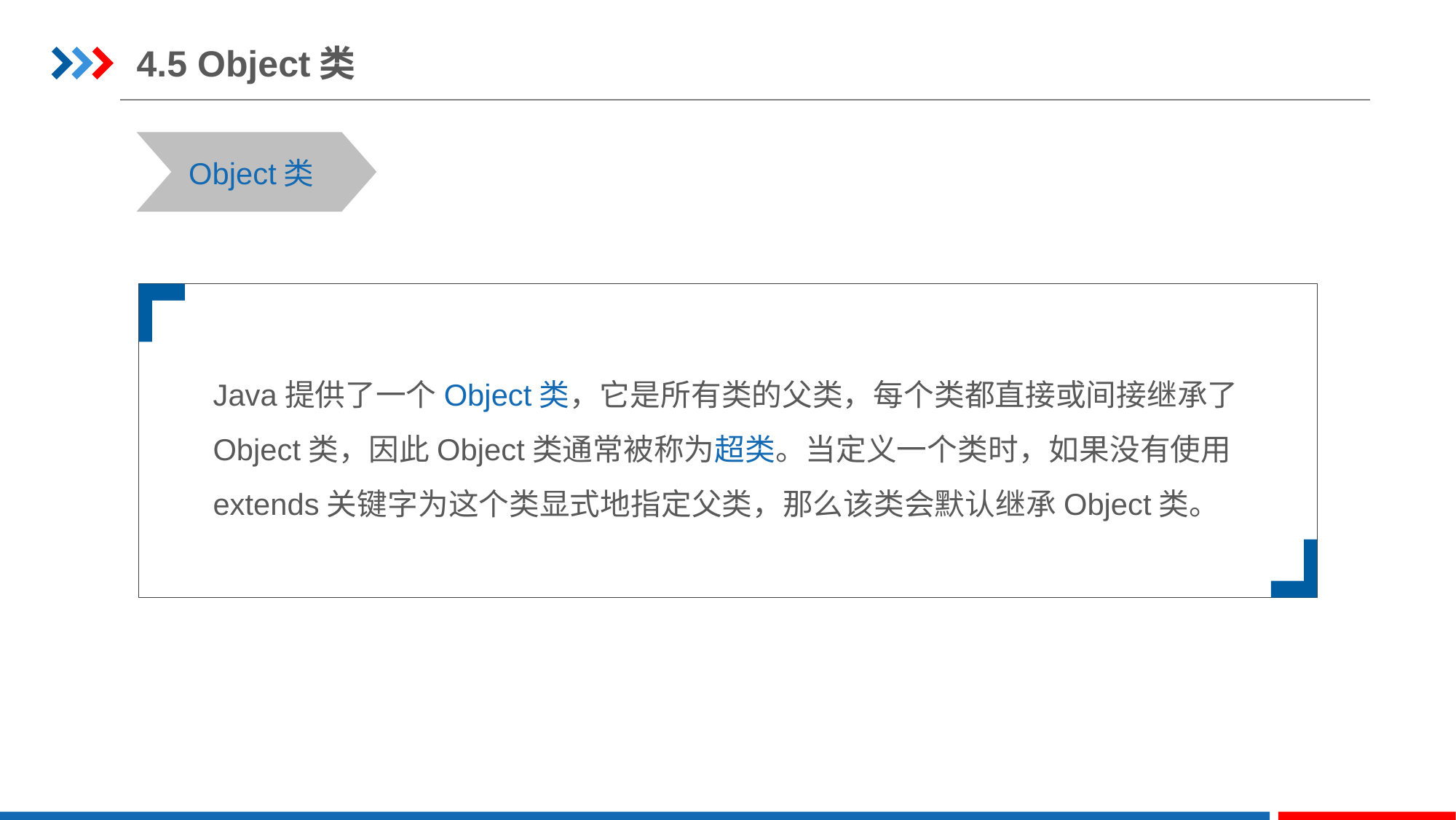

4.5 Object类

Object类

Java提供了一个Object类，它是所有类的父类，每个类都直接或间接继承了Object类，因此Object类通常被称为超类。当定义一个类时，如果没有使用extends关键字为这个类显式地指定父类，那么该类会默认继承Object类。